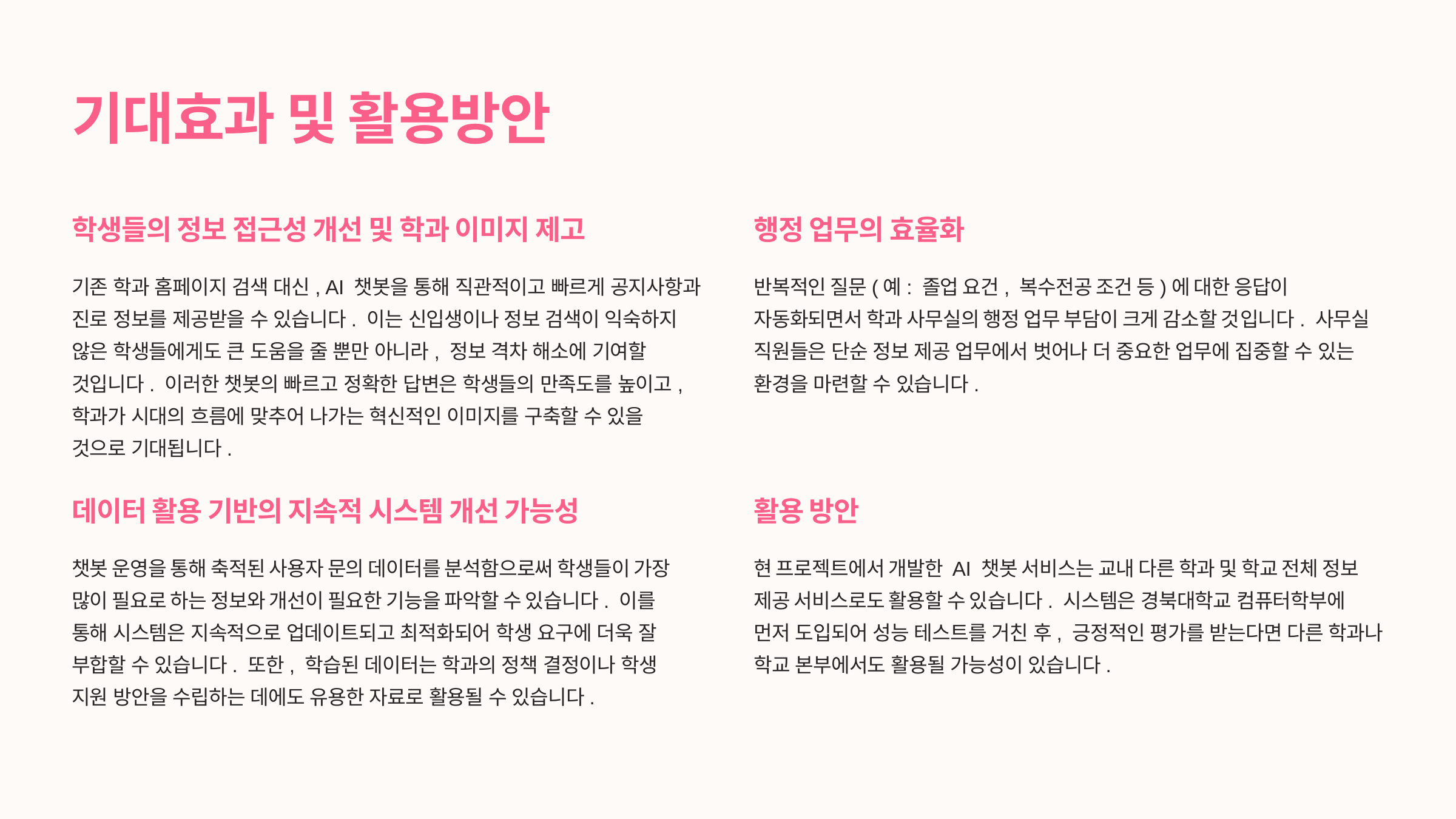

기대효과 및 활용방안
학생들의 정보 접근성 개선 및 학과 이미지 제고
행정 업무의 효율화
기존 학과 홈페이지 검색 대신, AI 챗봇을 통해 직관적이고 빠르게 공지사항과 진로 정보를 제공받을 수 있습니다. 이는 신입생이나 정보 검색이 익숙하지 않은 학생들에게도 큰 도움을 줄 뿐만 아니라, 정보 격차 해소에 기여할 것입니다. 이러한 챗봇의 빠르고 정확한 답변은 학생들의 만족도를 높이고, 학과가 시대의 흐름에 맞추어 나가는 혁신적인 이미지를 구축할 수 있을 것으로 기대됩니다.
반복적인 질문(예: 졸업 요건, 복수전공 조건 등)에 대한 응답이 자동화되면서 학과 사무실의 행정 업무 부담이 크게 감소할 것입니다. 사무실 직원들은 단순 정보 제공 업무에서 벗어나 더 중요한 업무에 집중할 수 있는 환경을 마련할 수 있습니다.

데이터 활용 기반의 지속적 시스템 개선 가능성
활용 방안
챗봇 운영을 통해 축적된 사용자 문의 데이터를 분석함으로써 학생들이 가장 많이 필요로 하는 정보와 개선이 필요한 기능을 파악할 수 있습니다. 이를 통해 시스템은 지속적으로 업데이트되고 최적화되어 학생 요구에 더욱 잘 부합할 수 있습니다. 또한, 학습된 데이터는 학과의 정책 결정이나 학생 지원 방안을 수립하는 데에도 유용한 자료로 활용될 수 있습니다.

현 프로젝트에서 개발한 AI 챗봇 서비스는 교내 다른 학과 및 학교 전체 정보 제공 서비스로도 활용할 수 있습니다. 시스템은 경북대학교 컴퓨터학부에 먼저 도입되어 성능 테스트를 거친 후, 긍정적인 평가를 받는다면 다른 학과나 학교 본부에서도 활용될 가능성이 있습니다.